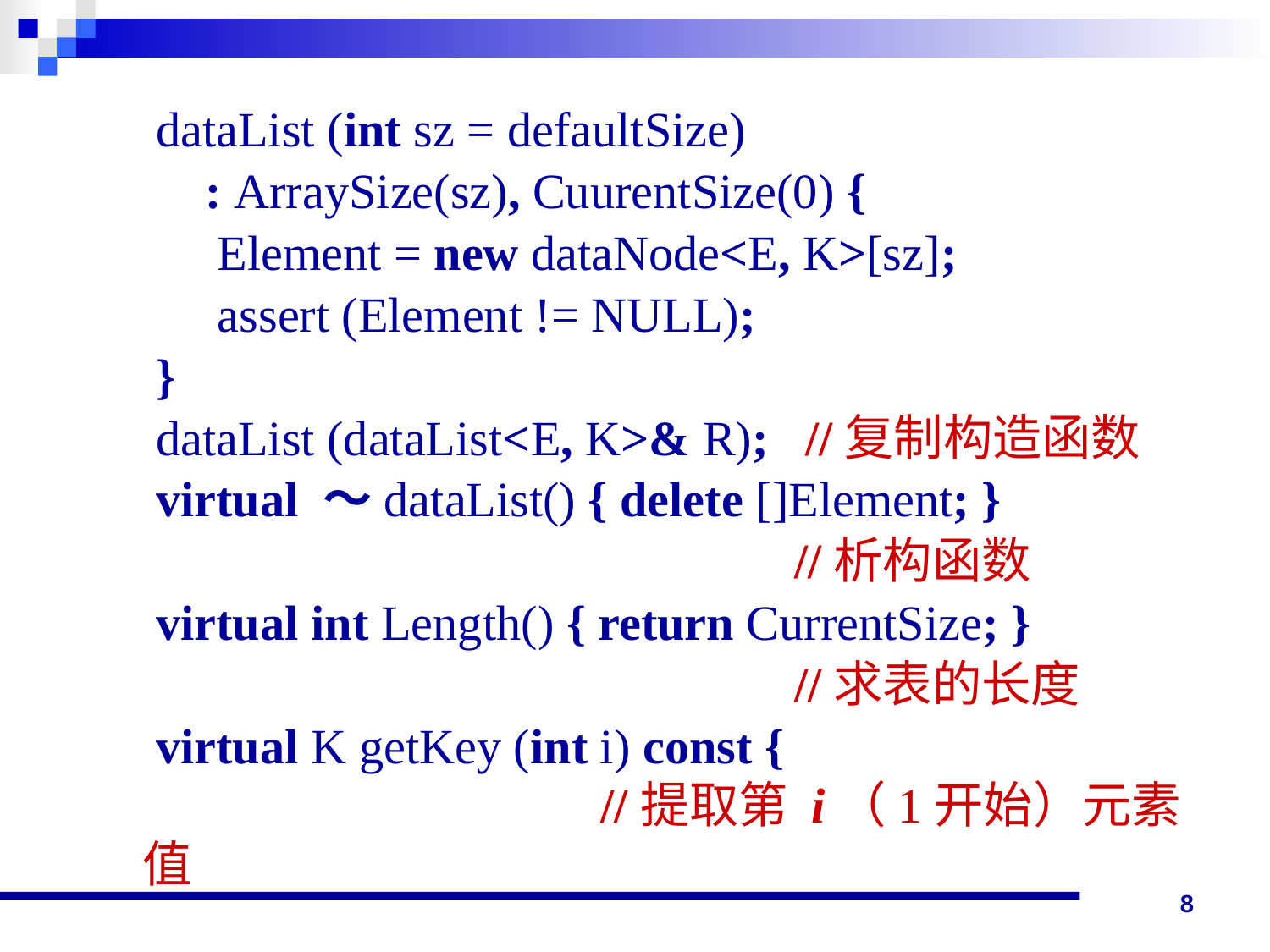

dataList (int sz = defaultSize)
         : ArraySize(sz), CuurentSize(0) {
          Element = new dataNode<E, K>[sz];
          assert (Element != NULL);
     }
     dataList (dataList<E, K>& R);   //复制构造函数
     virtual ～dataList() { delete []Element; }
                                                         //析构函数
     virtual int Length() { return CurrentSize; }
                                                         //求表的长度
     virtual K getKey (int i) const { 				                           //提取第 i（1开始）元素值
8